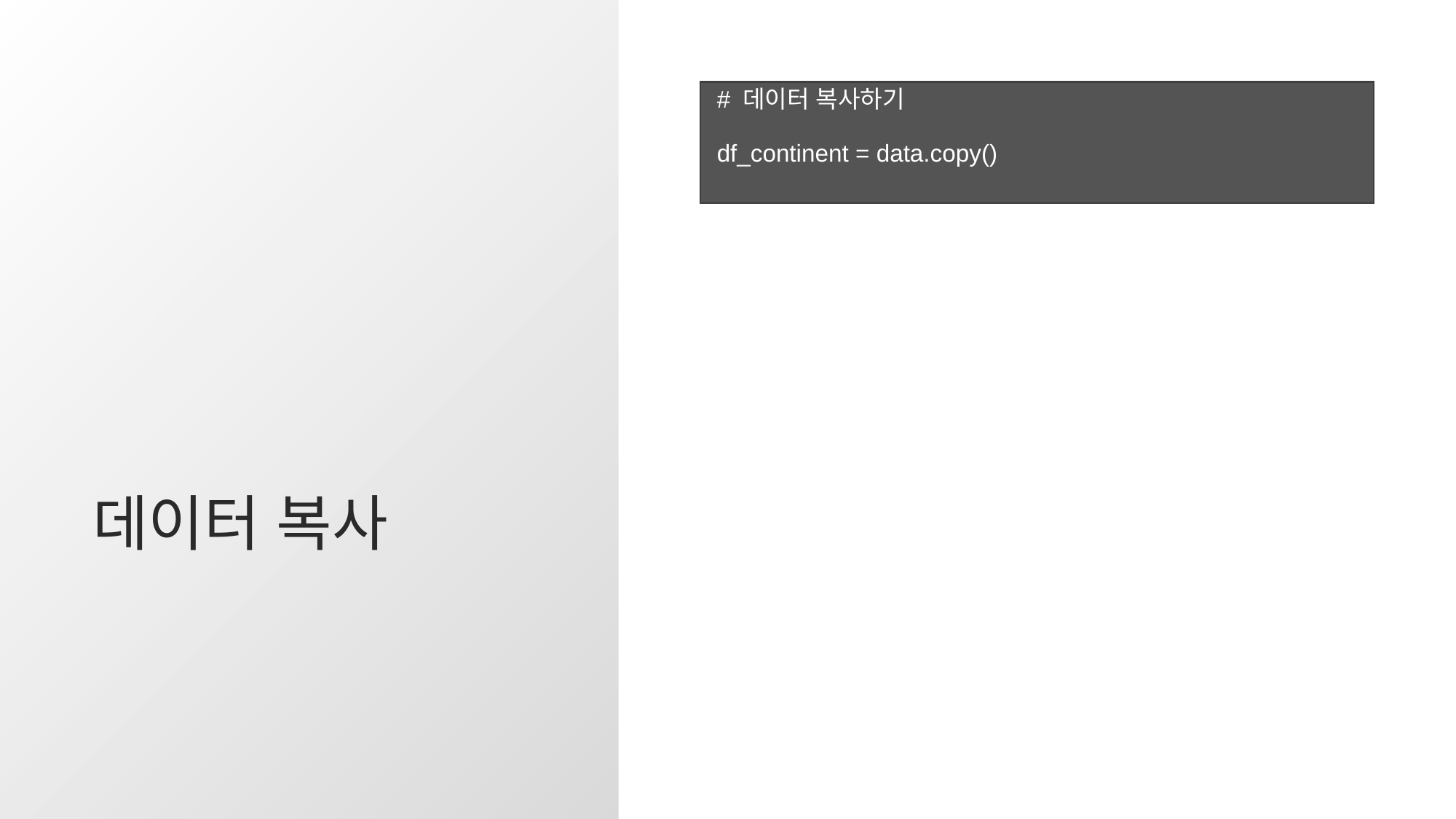

# 데이터 복사
# 데이터 복사하기
df_continent = data.copy()